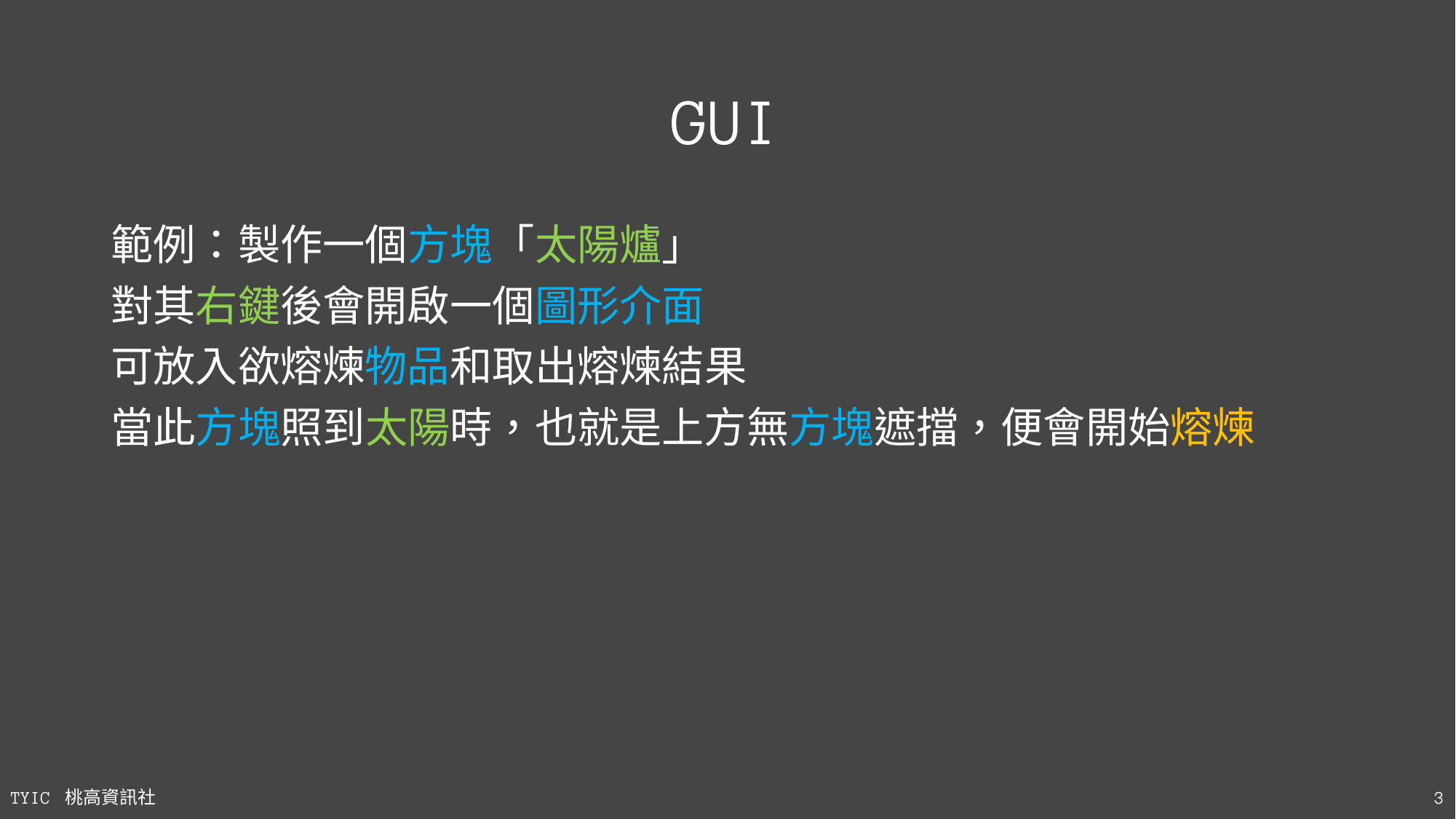

# GUI
範例：製作一個方塊「太陽爐」
對其右鍵後會開啟一個圖形介面
可放入欲熔煉物品和取出熔煉結果
當此方塊照到太陽時，也就是上方無方塊遮擋，便會開始熔煉